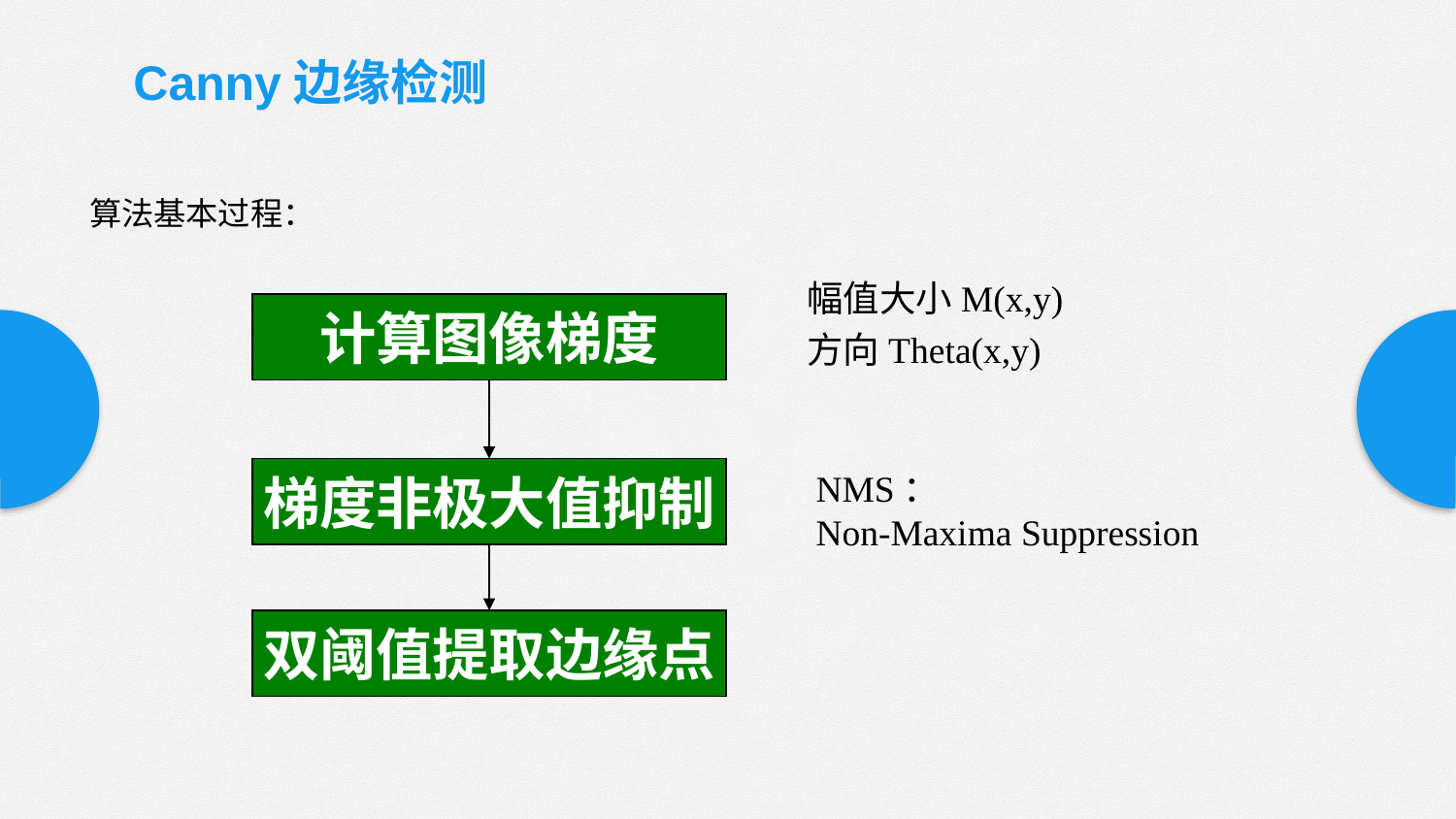

Canny边缘检测
算法基本过程：

幅值大小M(x,y)
方向Theta(x,y)
计算图像梯度
梯度非极大值抑制
NMS：
Non-Maxima Suppression
双阈值提取边缘点